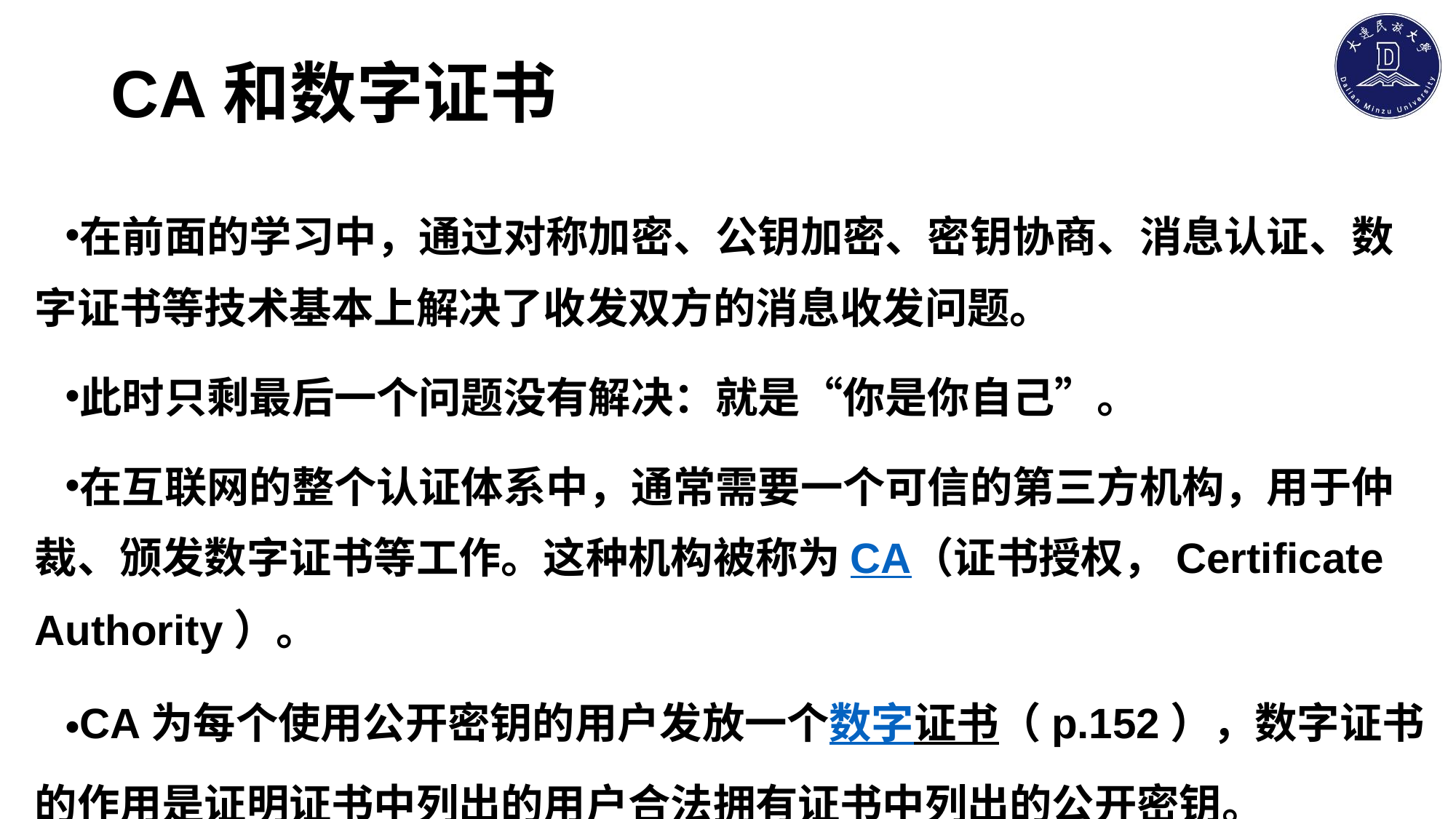

# CA和数字证书
在前面的学习中，通过对称加密、公钥加密、密钥协商、消息认证、数字证书等技术基本上解决了收发双方的消息收发问题。
此时只剩最后一个问题没有解决：就是“你是你自己”。
在互联网的整个认证体系中，通常需要一个可信的第三方机构，用于仲裁、颁发数字证书等工作。这种机构被称为CA（证书授权，Certificate Authority）。
CA为每个使用公开密钥的用户发放一个数字证书（p.152），数字证书的作用是证明证书中列出的用户合法拥有证书中列出的公开密钥。